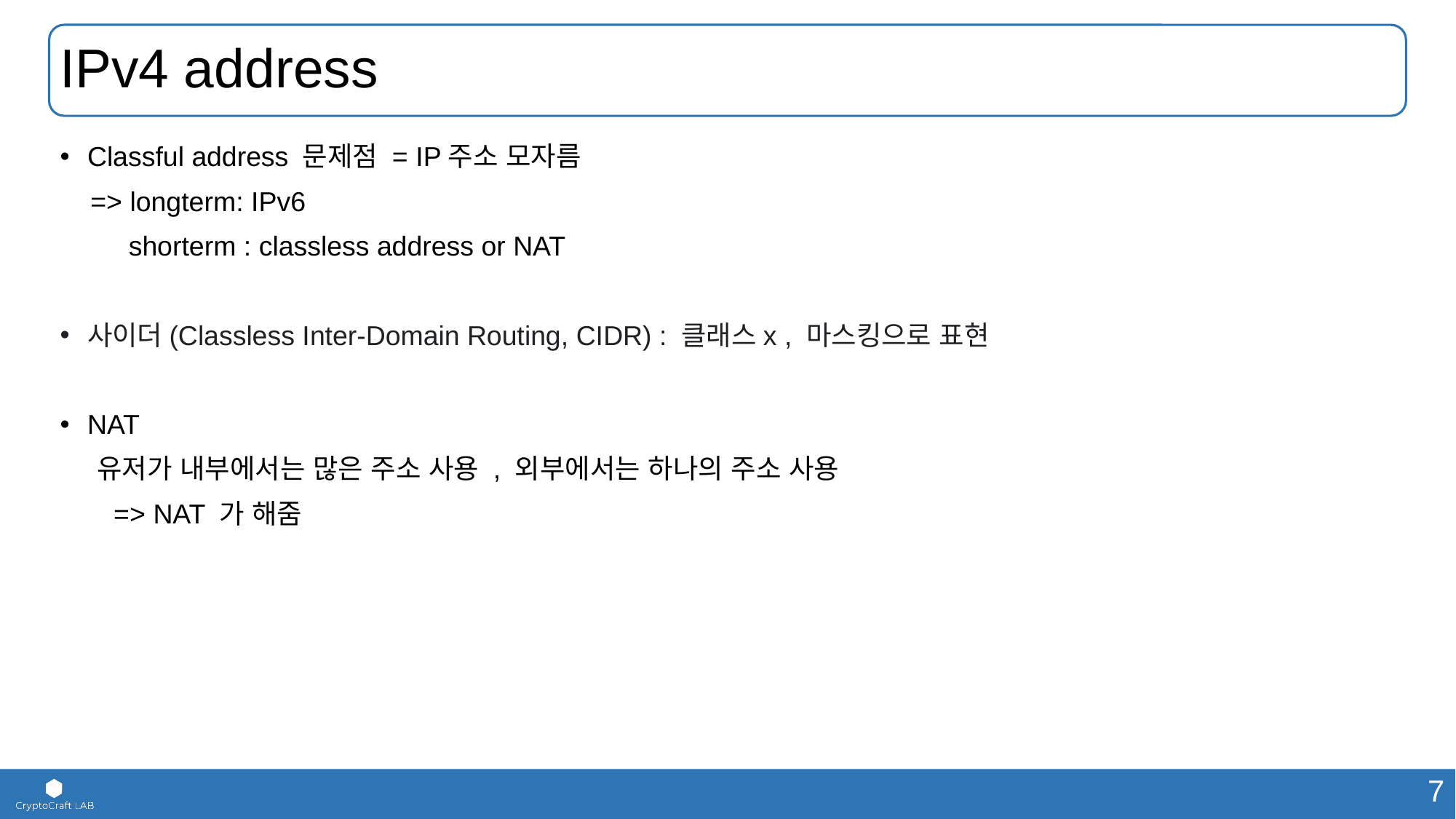

# IPv4 address
Classful address 문제점 = IP주소 모자름
    => longterm: IPv6
         shorterm : classless address or NAT

사이더(Classless Inter-Domain Routing, CIDR) : 클래스x , 마스킹으로 표현

NAT
    유저가 내부에서는 많은 주소 사용 , 외부에서는 하나의 주소 사용
       => NAT 가 해줌